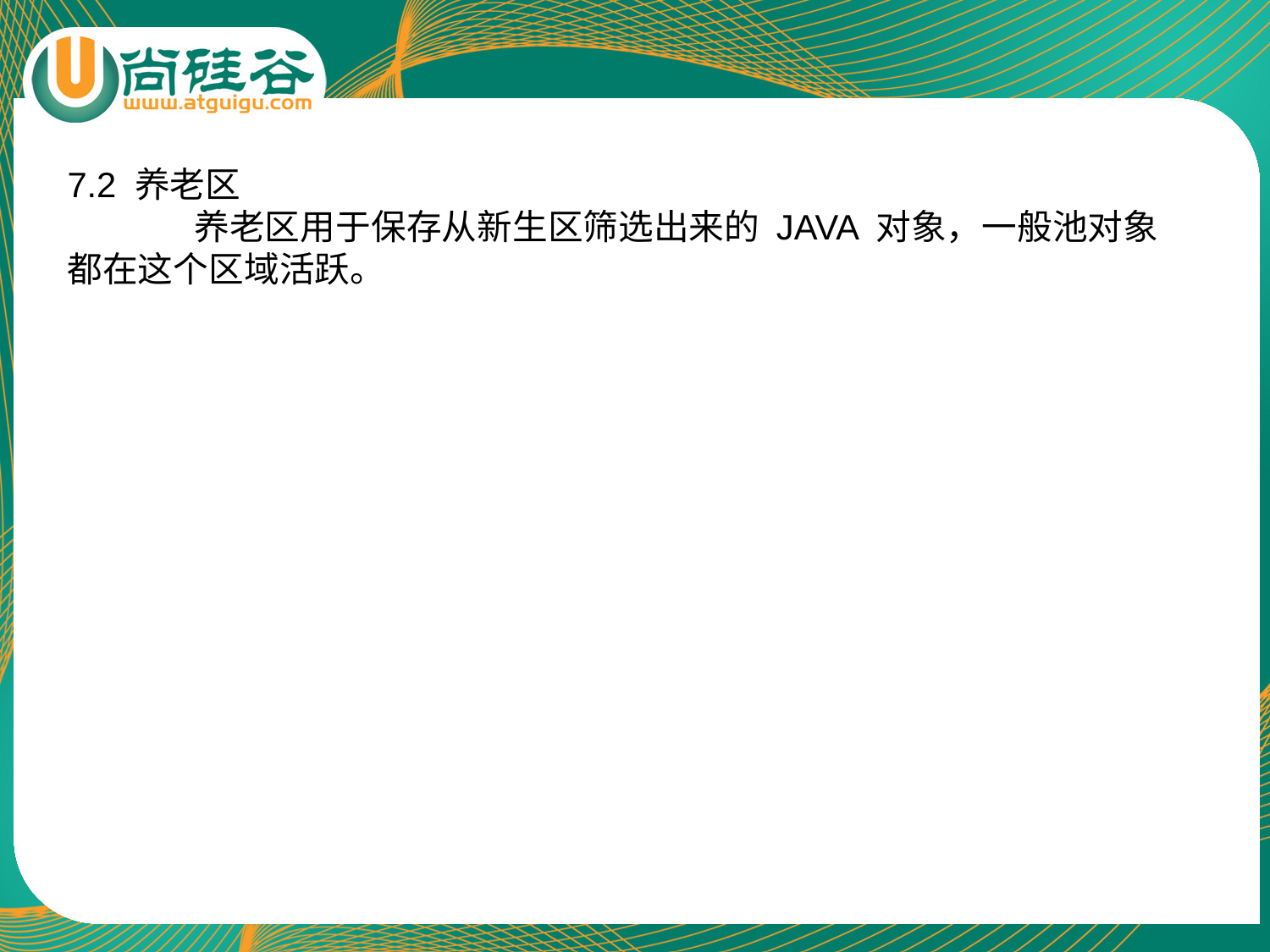

7.2 养老区
	养老区用于保存从新生区筛选出来的 JAVA 对象，一般池对象都在这个区域活跃。